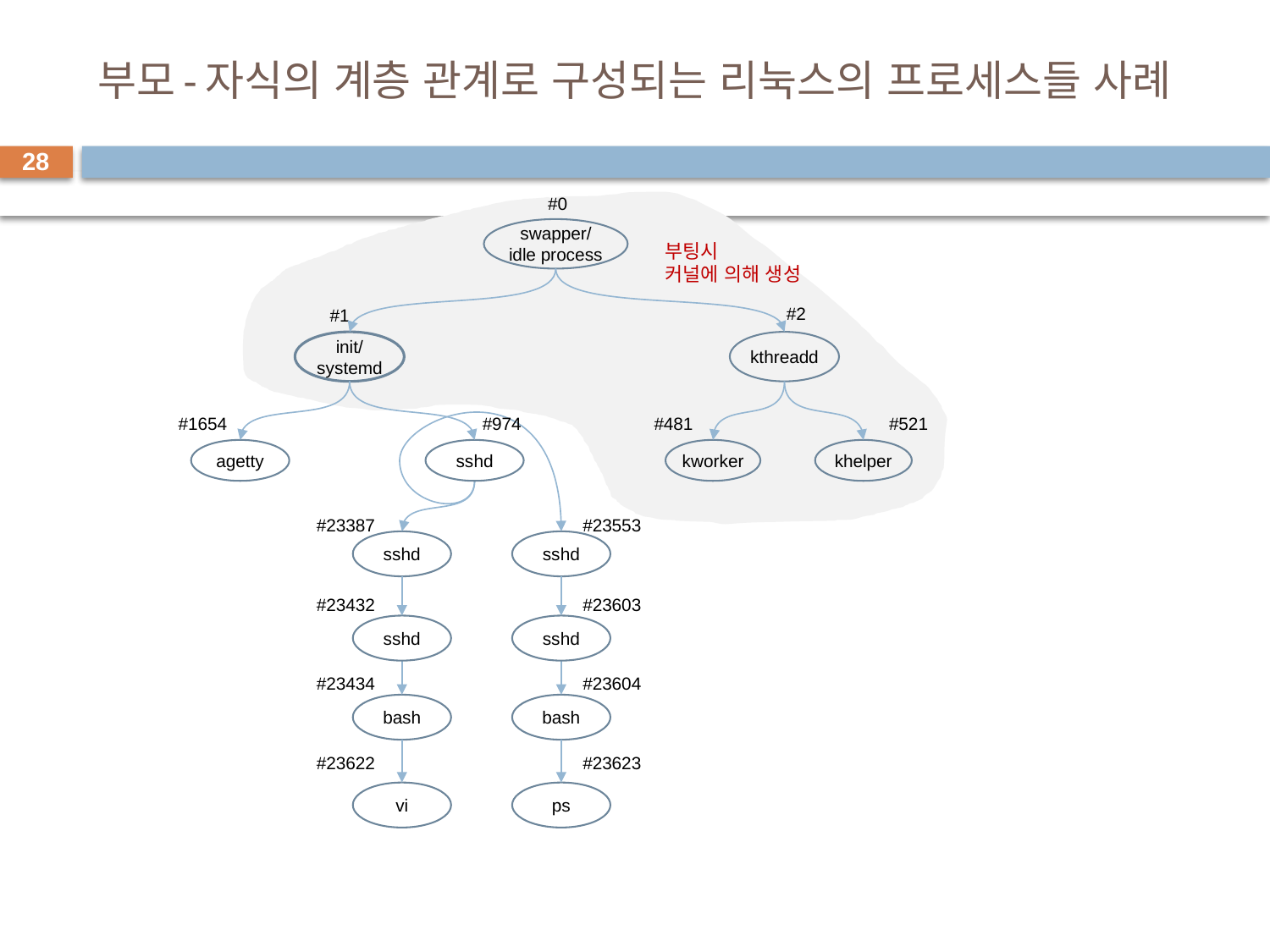

# 부모-자식의 계층 관계로 구성되는 리눅스의 프로세스들 사례
28
#0

swapper/
idle process
부팅시
커널에 의해 생성
#2
#1
init/
systemd
kthreadd
#1654
#974
#481
#521
agetty
sshd
kworker
khelper
#23553
#23387
sshd
sshd
#23432
#23603
sshd
sshd
#23434
#23604
bash
bash
#23622
#23623
vi
ps